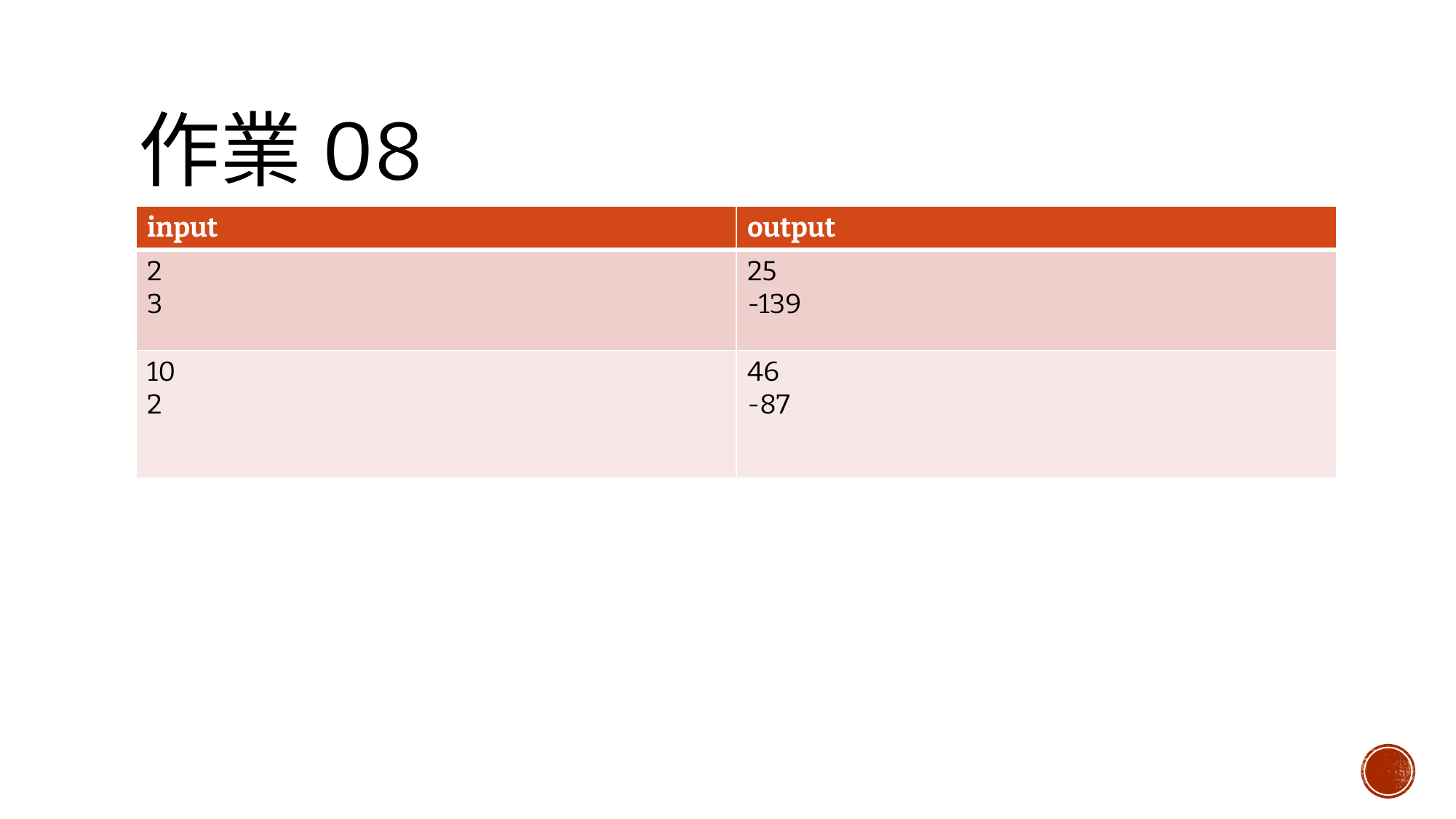

# 作業08
| input | output |
| --- | --- |
| 2 3 | 25 -139 |
| 10 2 | 46 -87 |